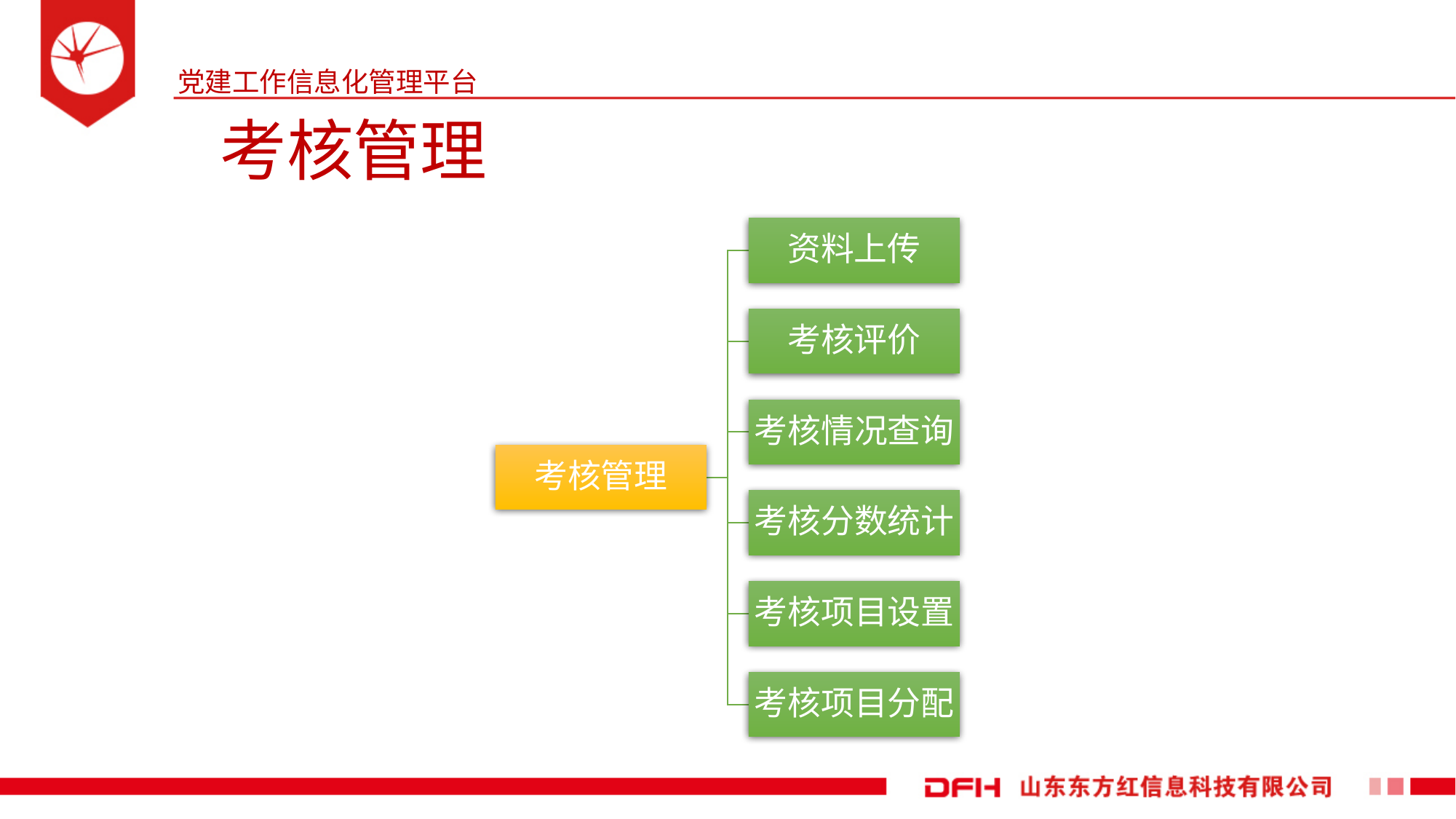

党建工作信息化管理平台
# 考核管理
考核管理
资料上传
考核评价
考核情况查询
考核分数统计
考核项目设置
考核项目分配